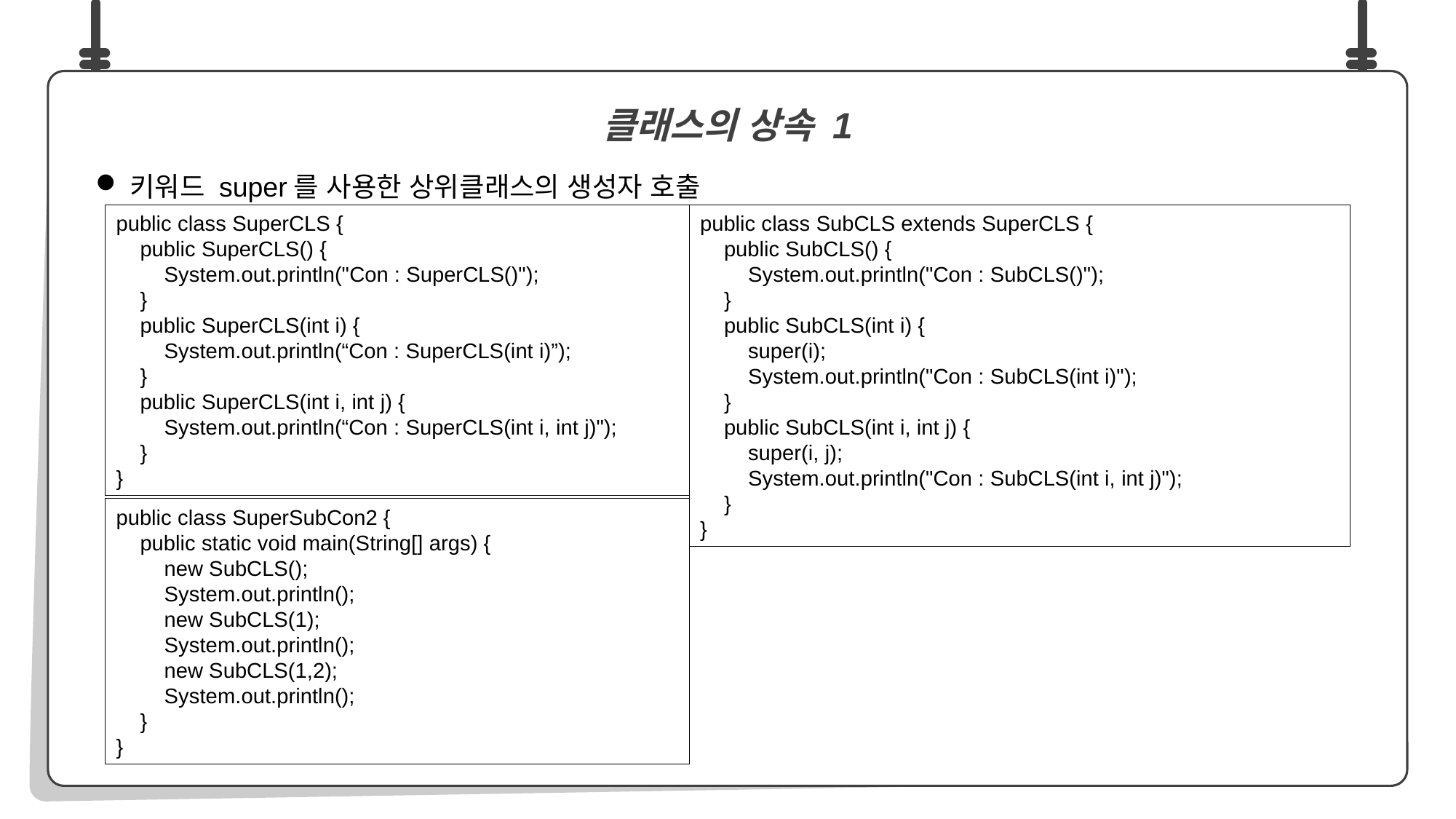

키워드 super를 사용한 상위클래스의 생성자 호출

클래스의 상속 1

public class SuperCLS {
    public SuperCLS() {
        System.out.println("Con : SuperCLS()");
    }
    public SuperCLS(int i) {
        System.out.println(“Con : SuperCLS(int i)”);
    }
    public SuperCLS(int i, int j) {
        System.out.println(“Con : SuperCLS(int i, int j)");
    }
}
public class SubCLS extends SuperCLS {
    public SubCLS() {
        System.out.println("Con : SubCLS()");
    }
    public SubCLS(int i) {
        super(i);
        System.out.println("Con : SubCLS(int i)");
    }
    public SubCLS(int i, int j) {
        super(i, j);
        System.out.println("Con : SubCLS(int i, int j)");
    }
}
public class SuperSubCon2 {
    public static void main(String[] args) {
        new SubCLS();
        System.out.println();
        new SubCLS(1);
        System.out.println();
        new SubCLS(1,2);
        System.out.println();
    }
}